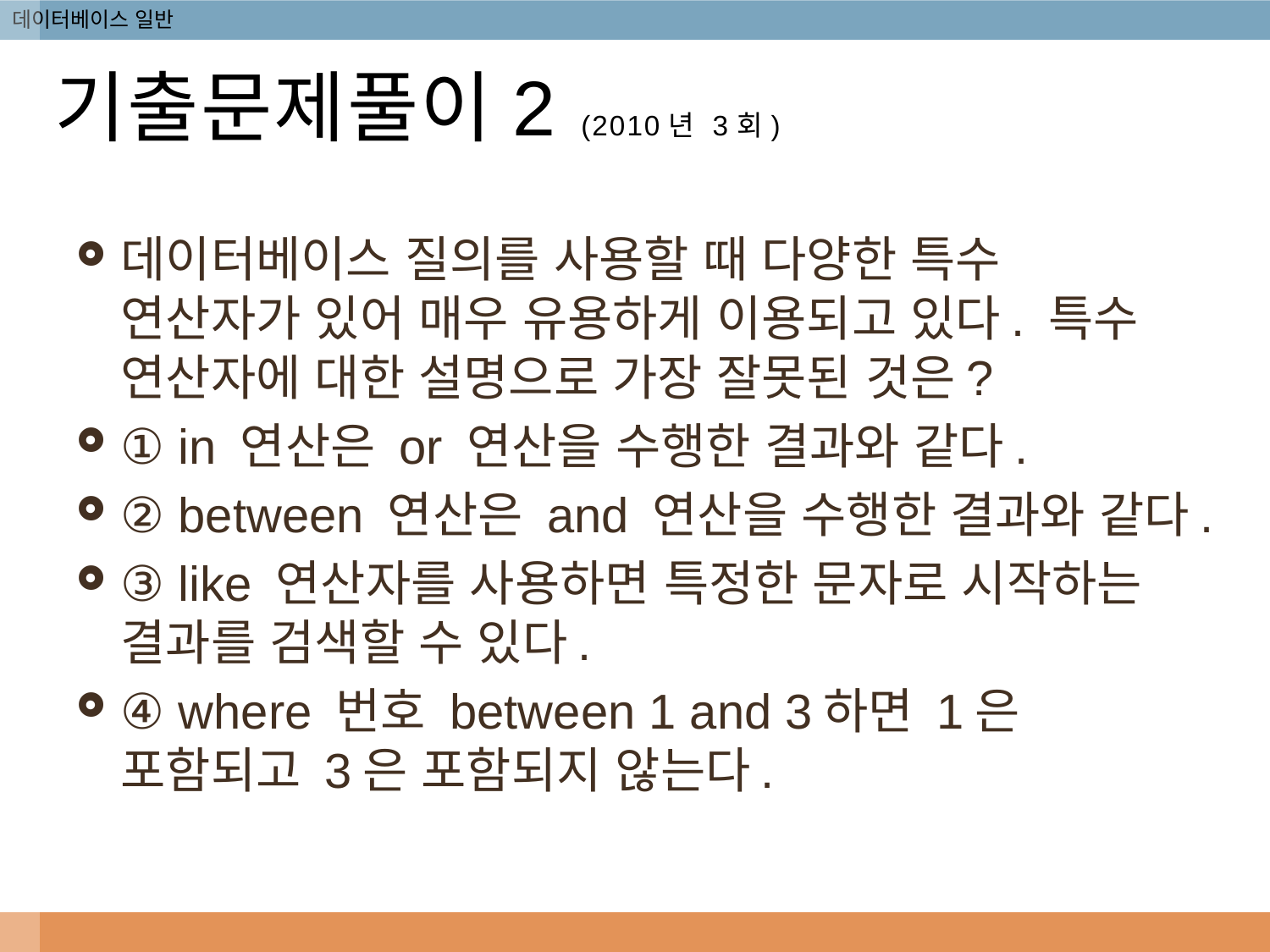

# 기출문제풀이2 (2010년 3회)
데이터베이스 질의를 사용할 때 다양한 특수 연산자가 있어 매우 유용하게 이용되고 있다. 특수 연산자에 대한 설명으로 가장 잘못된 것은?
① in 연산은 or 연산을 수행한 결과와 같다.
② between 연산은 and 연산을 수행한 결과와 같다.
③ like 연산자를 사용하면 특정한 문자로 시작하는 결과를 검색할 수 있다.
④ where 번호 between 1 and 3하면 1은 포함되고 3은 포함되지 않는다.